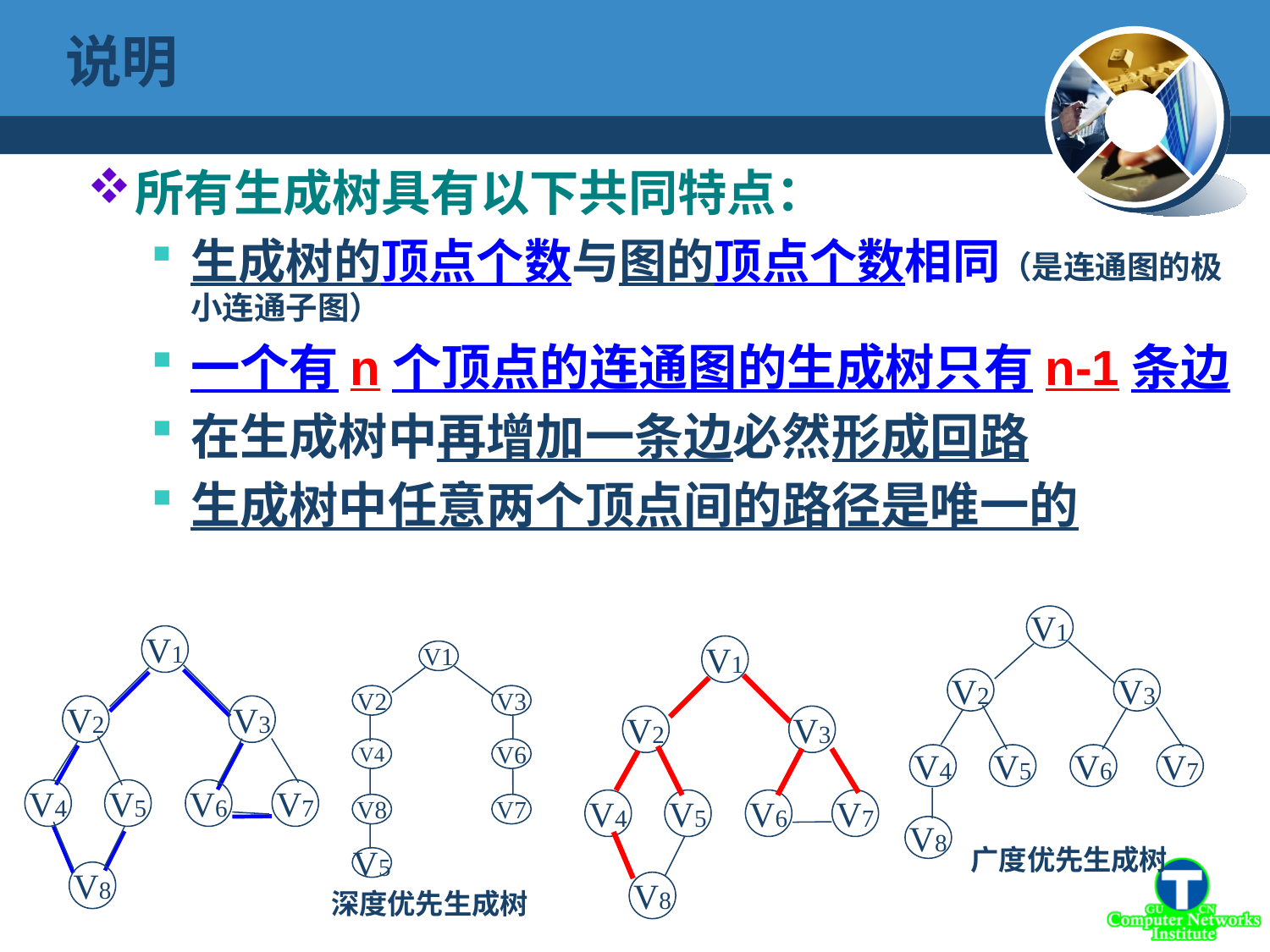

# 说明
所有生成树具有以下共同特点：
生成树的顶点个数与图的顶点个数相同（是连通图的极小连通子图）
一个有n个顶点的连通图的生成树只有n-1条边
在生成树中再增加一条边必然形成回路
生成树中任意两个顶点间的路径是唯一的
V1

V2
V3

V4
V5
V6
V7

V8
广度优先生成树
V1

V2
V3

V4
V5
V6
V7

V8
V1

V2
V3
V4
V5
V6
V7

V8
V1

V2
V3

V4
V6

V8
V7

V5
深度优先生成树
98